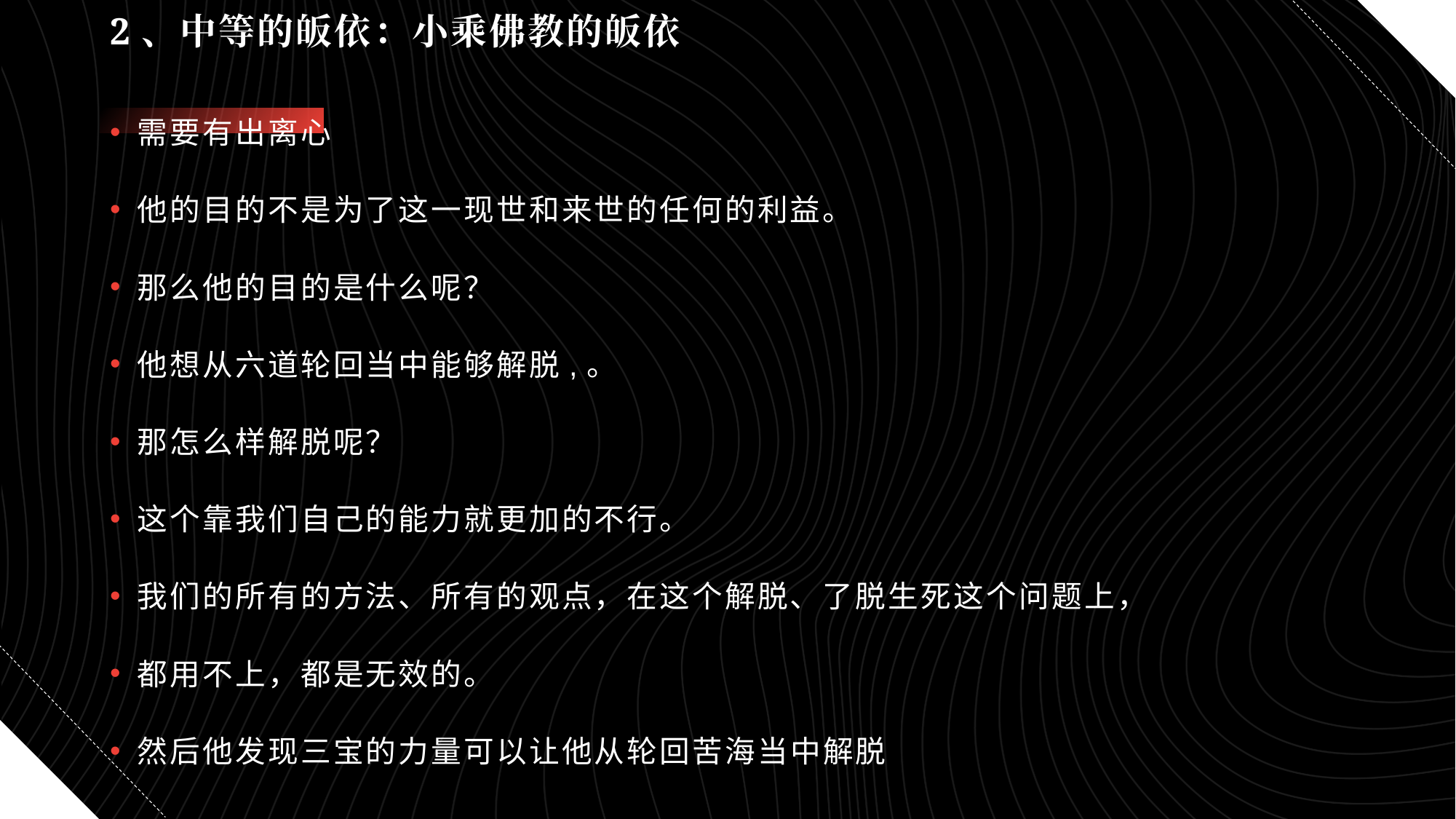

# 2、中等的皈依：小乘佛教的皈依
需要有出离心
他的目的不是为了这一现世和来世的任何的利益。
那么他的目的是什么呢？
他想从六道轮回当中能够解脱,。
那怎么样解脱呢？
这个靠我们自己的能力就更加的不行。
我们的所有的方法、所有的观点，在这个解脱、了脱生死这个问题上，
都用不上，都是无效的。
然后他发现三宝的力量可以让他从轮回苦海当中解脱